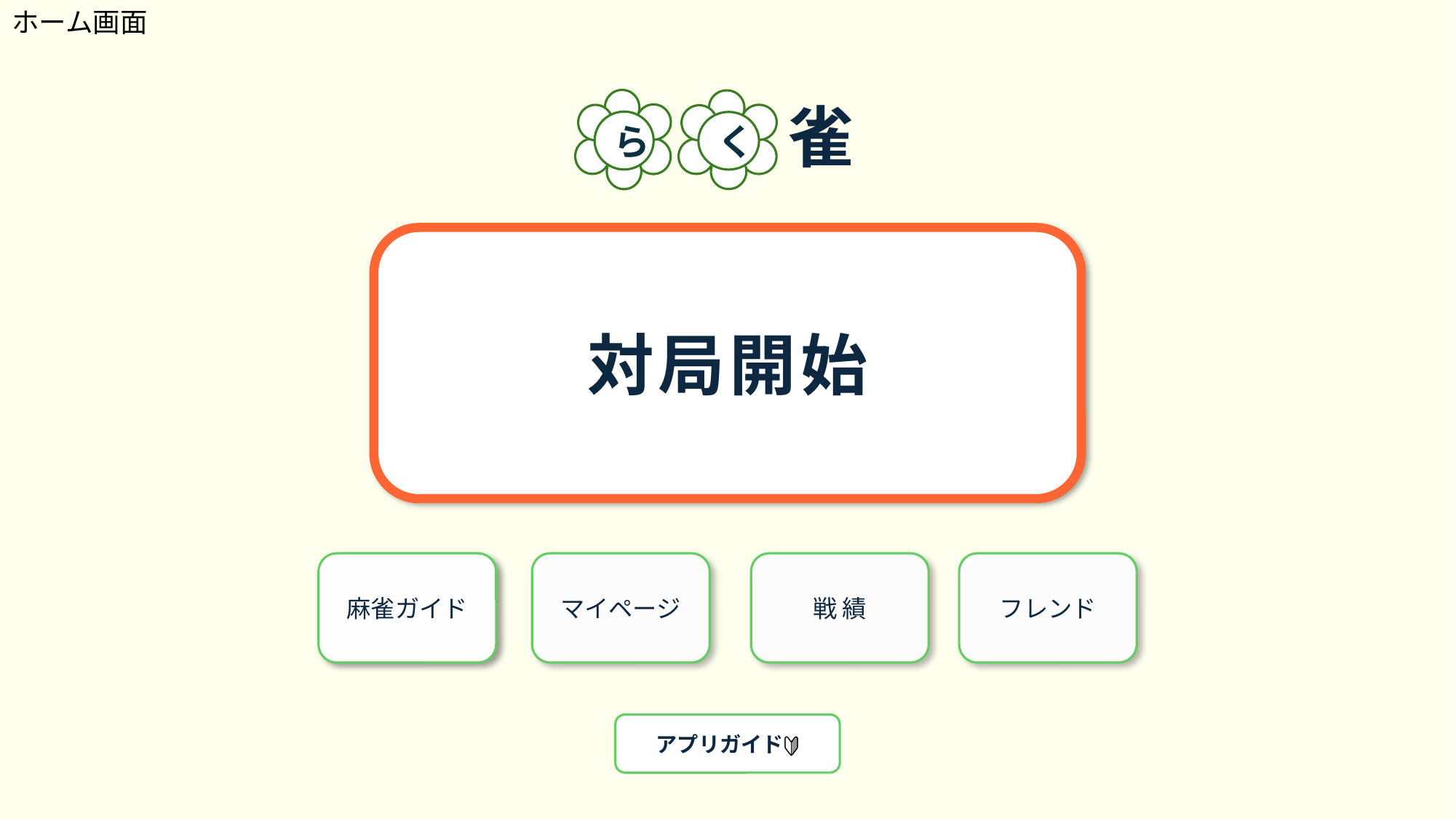

ホーム画面

ら

雀

く

対局開始
麻雀ガイド
マイページ
戦績
フレンド
アプリガイド🔰